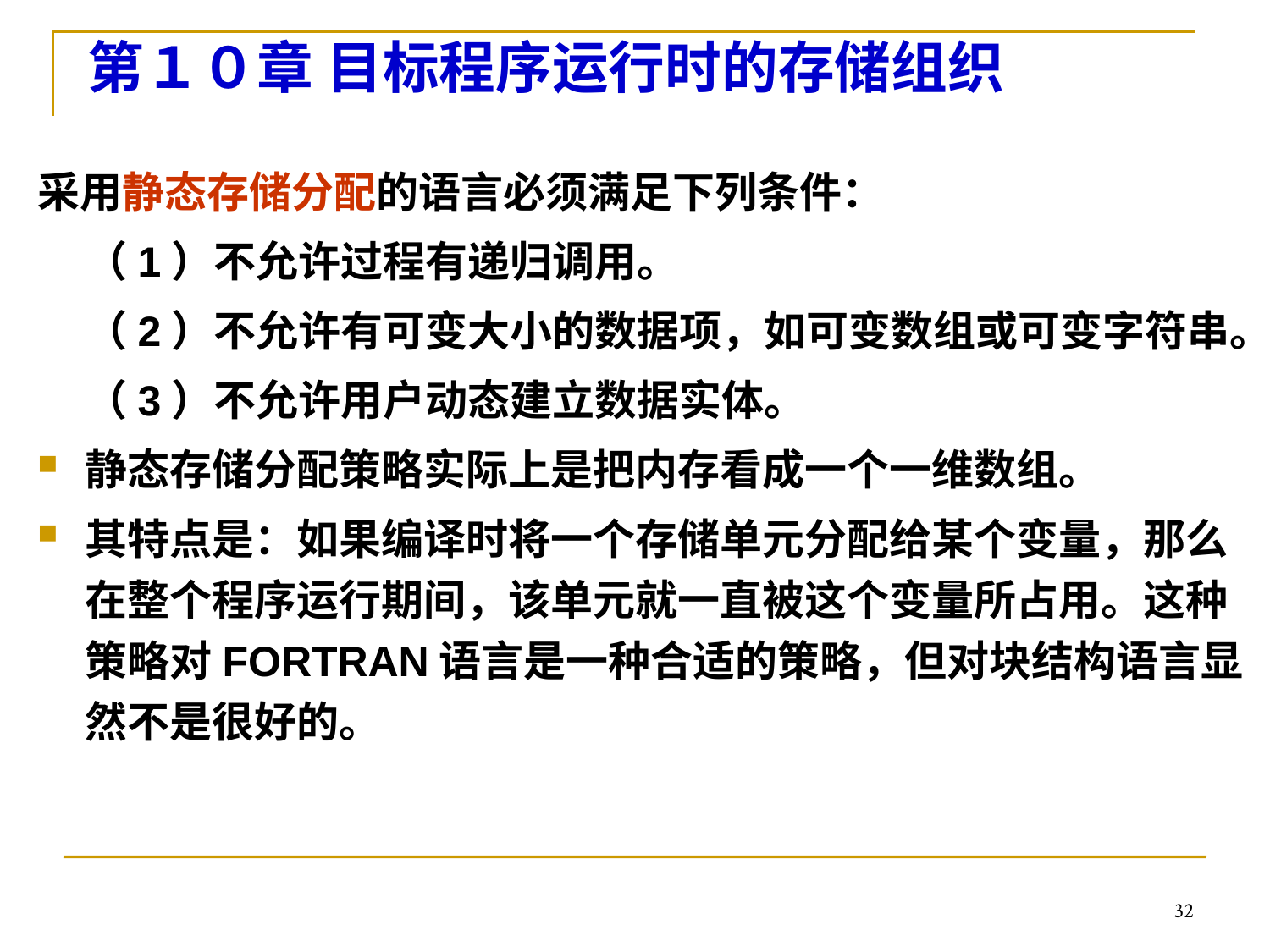

第１０章 目标程序运行时的存储组织
采用静态存储分配的语言必须满足下列条件：
	（1）不允许过程有递归调用。
	（2）不允许有可变大小的数据项，如可变数组或可变字符串。
	（3）不允许用户动态建立数据实体。
静态存储分配策略实际上是把内存看成一个一维数组。
其特点是：如果编译时将一个存储单元分配给某个变量，那么在整个程序运行期间，该单元就一直被这个变量所占用。这种策略对FORTRAN语言是一种合适的策略，但对块结构语言显然不是很好的。
32